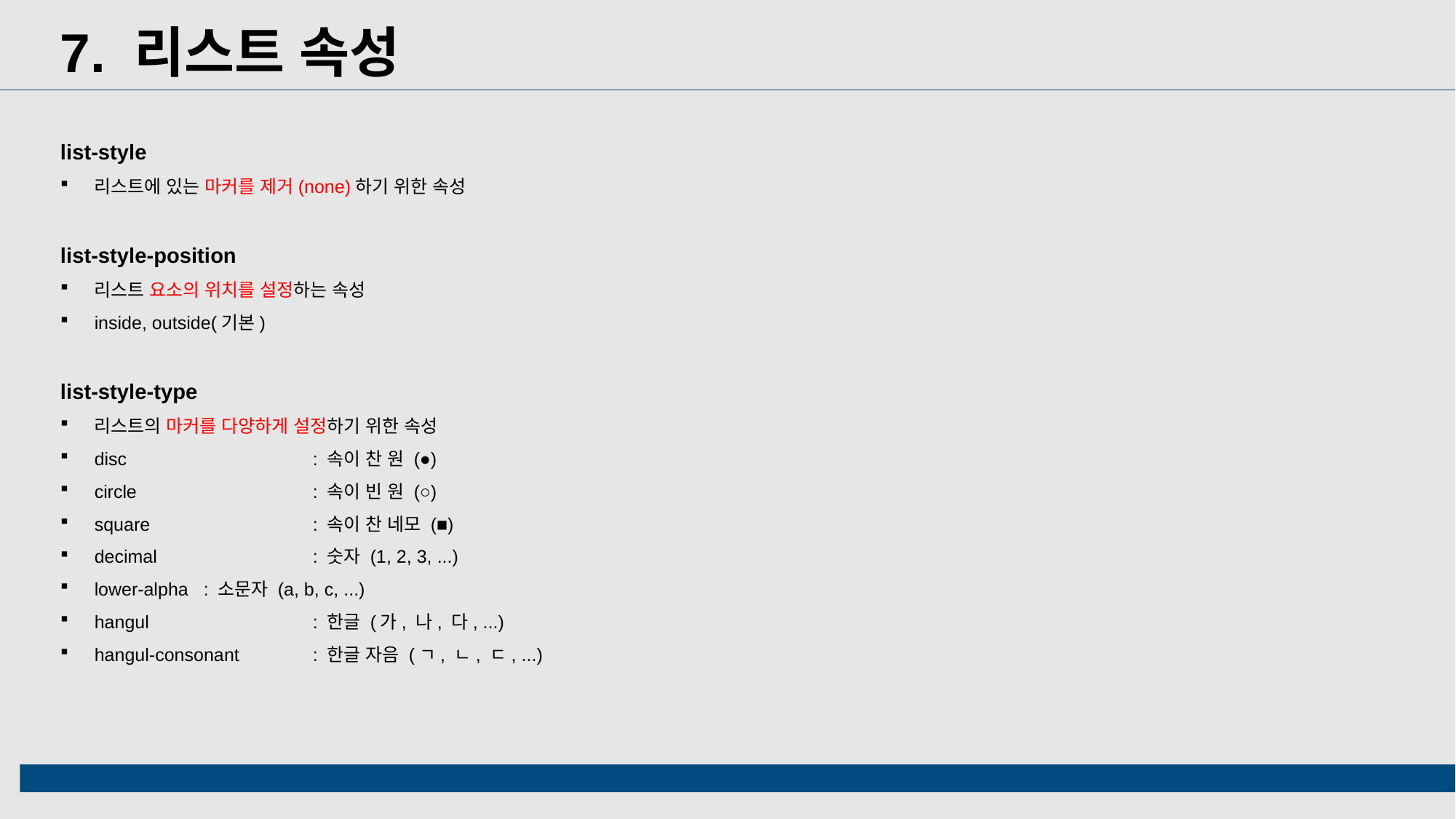

7. 리스트 속성
list-style
리스트에 있는 마커를 제거(none)하기 위한 속성

list-style-position
리스트 요소의 위치를 설정하는 속성
inside, outside(기본)

list-style-type
리스트의 마커를 다양하게 설정하기 위한 속성
disc		: 속이 찬 원 (●)
circle 		: 속이 빈 원 (○)
square 		: 속이 찬 네모 (■)
decimal		: 숫자 (1, 2, 3, ...)
lower-alpha 	: 소문자 (a, b, c, ...)
hangul 		: 한글 (가, 나, 다, ...)
hangul-consonant	: 한글 자음 (ㄱ, ㄴ, ㄷ, ...)